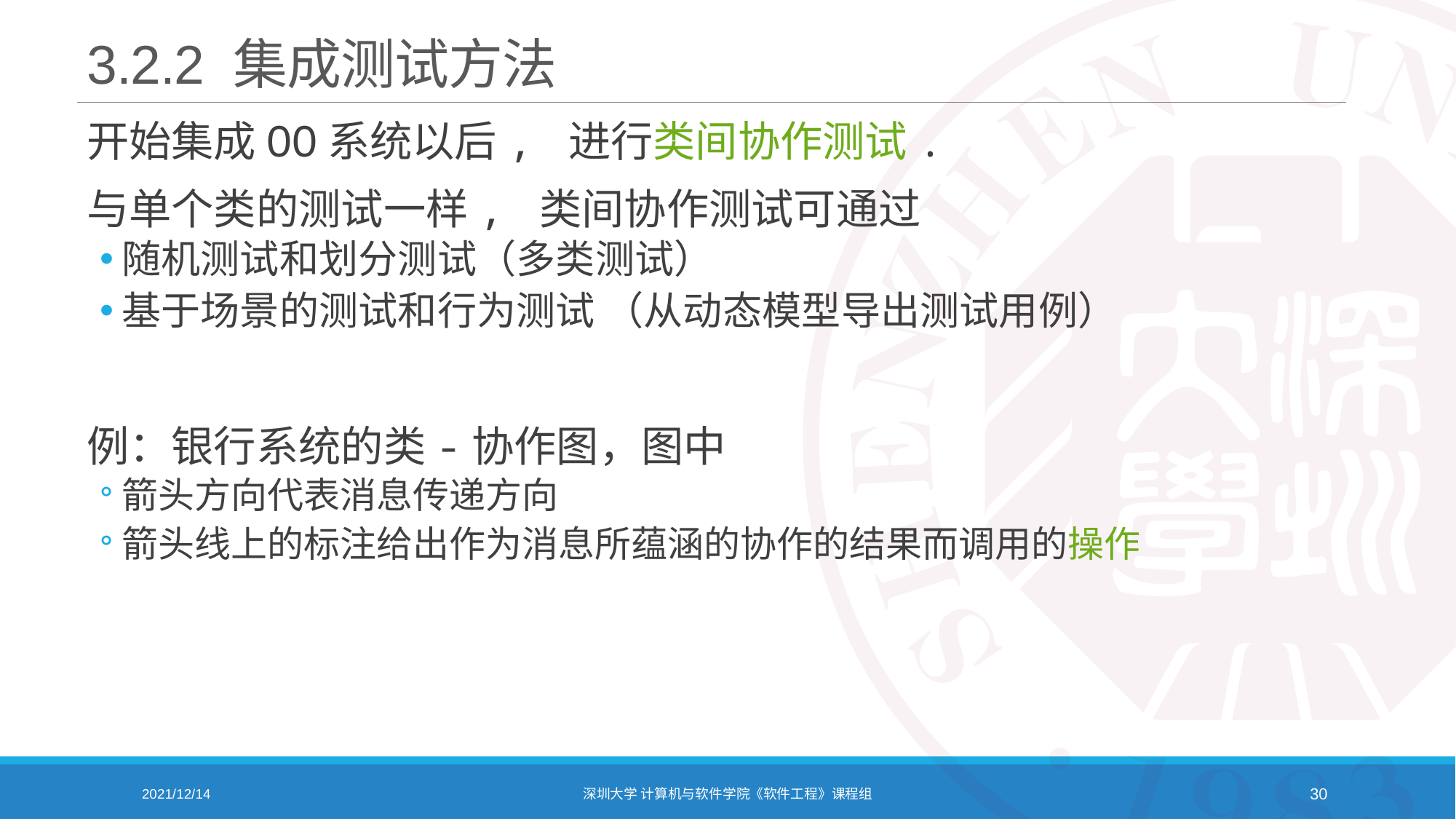

# 3.2.2 集成测试方法
开始集成OO系统以后, 进行类间协作测试.
与单个类的测试一样, 类间协作测试可通过
随机测试和划分测试（多类测试）
基于场景的测试和行为测试 （从动态模型导出测试用例）

例：银行系统的类-协作图，图中
箭头方向代表消息传递方向
箭头线上的标注给出作为消息所蕴涵的协作的结果而调用的操作

2021/12/14
深圳大学 计算机与软件学院《软件工程》课程组
30